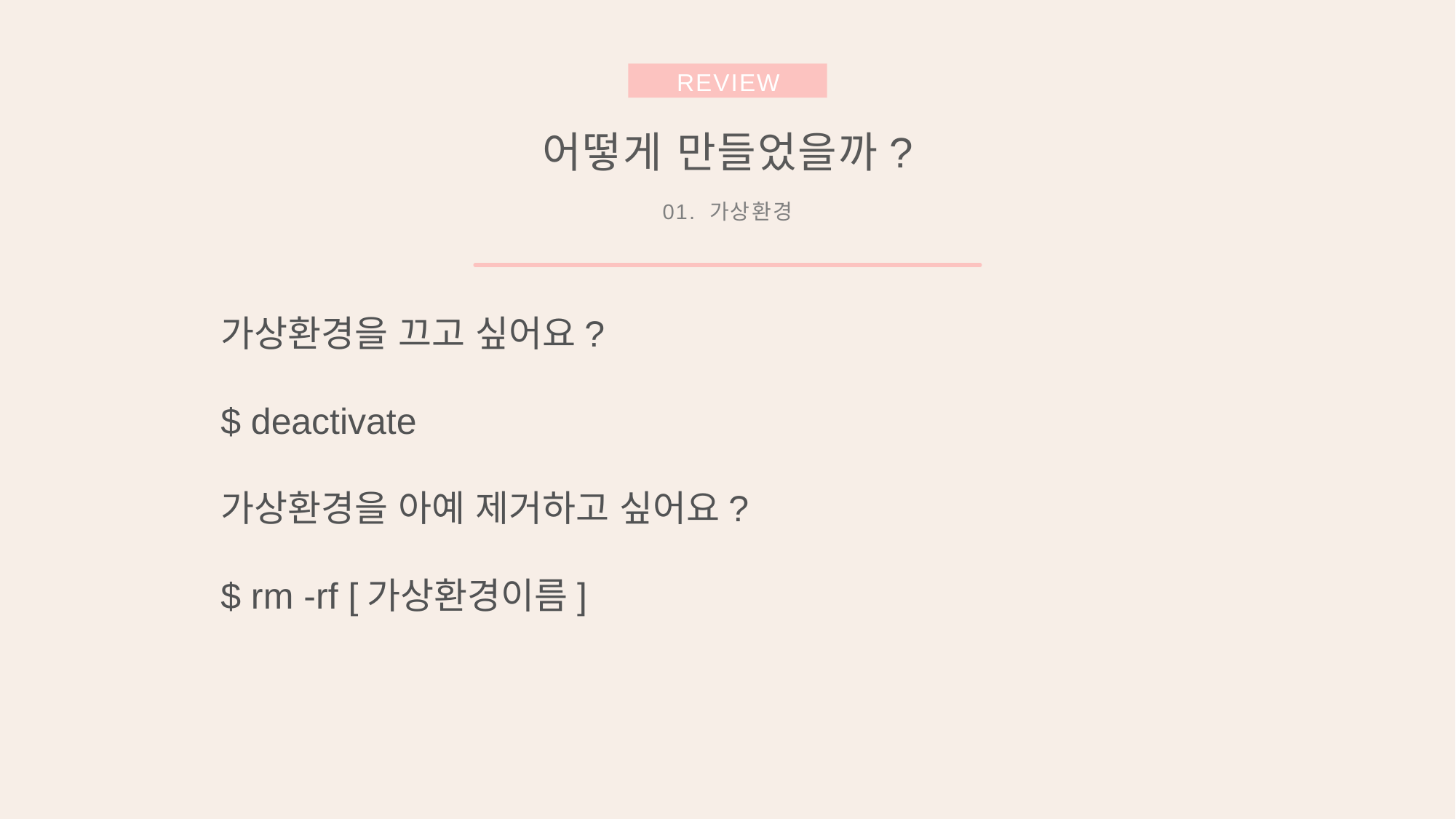

REVIEW
어떻게 만들었을까?
01. 가상환경
가상환경을 끄고 싶어요?

$ deactivate

가상환경을 아예 제거하고 싶어요?

$ rm -rf [가상환경이름]